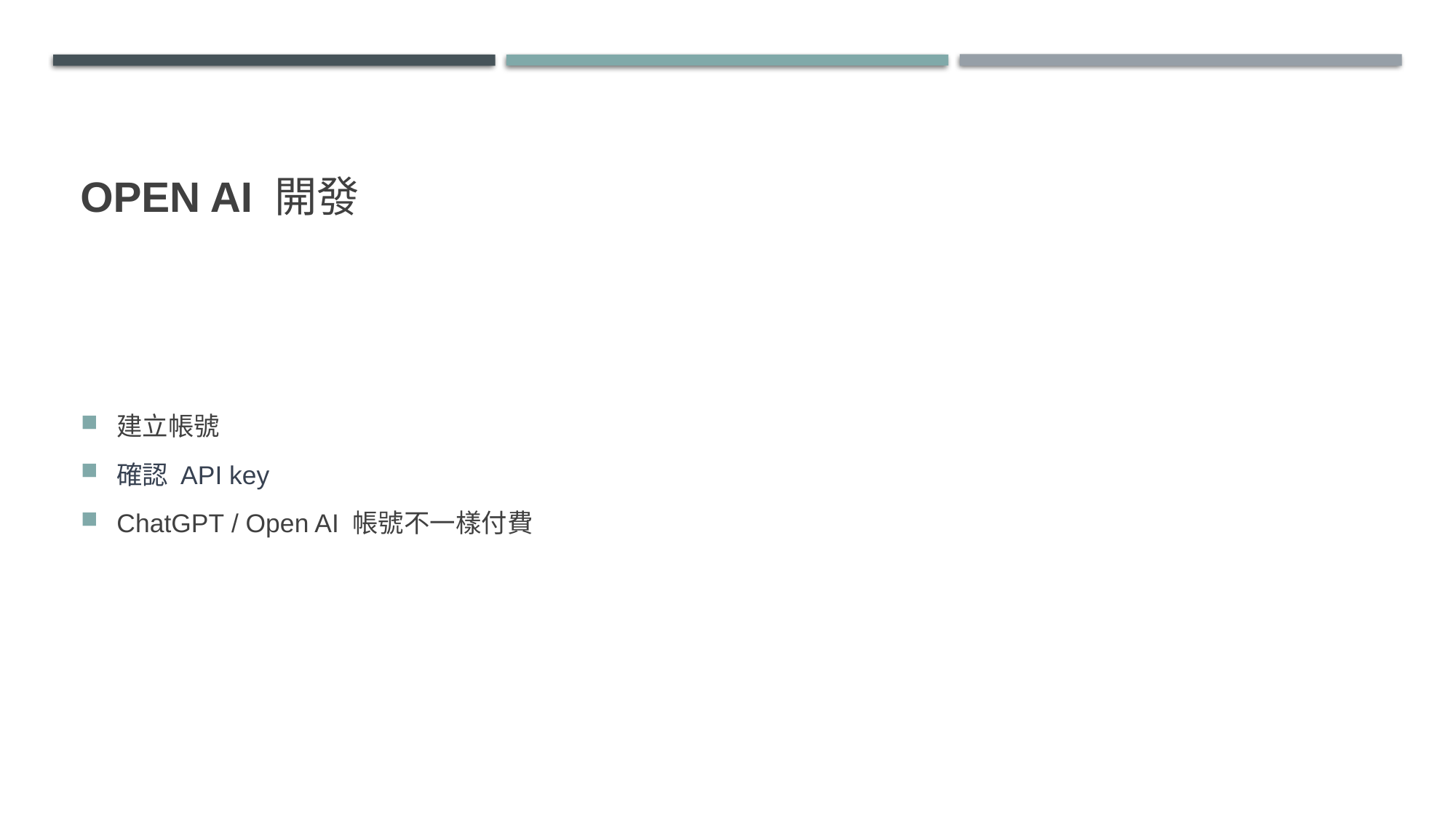

# Open AI 開發
建立帳號
確認 API key
ChatGPT / Open AI 帳號不一樣付費